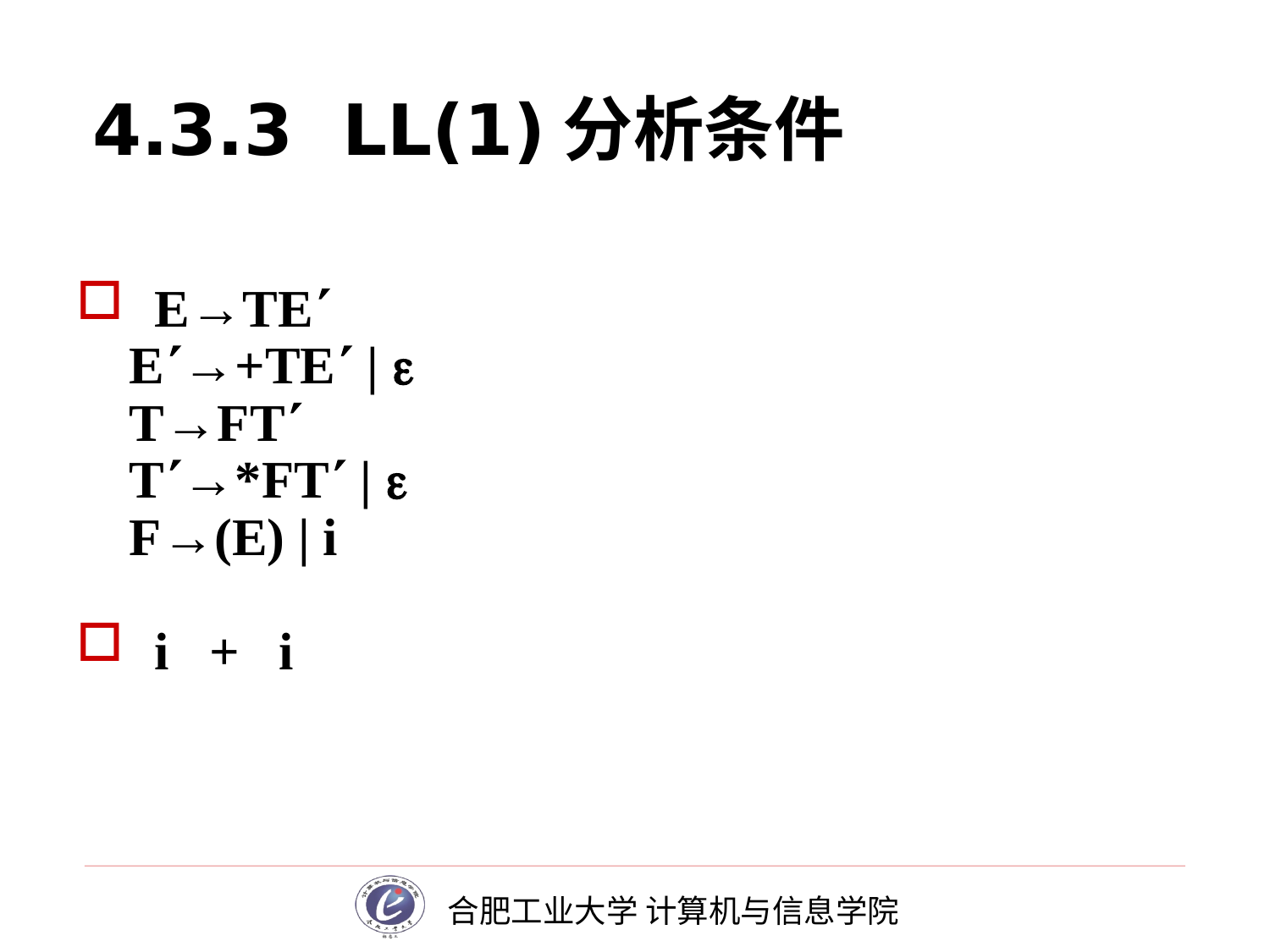

4.3.3  LL(1)分析条件
# E→TE′
    E′→+TE′ | ε
    T→FT′
    T′→*FT′ | ε
    F→(E) | i

 i   +   i